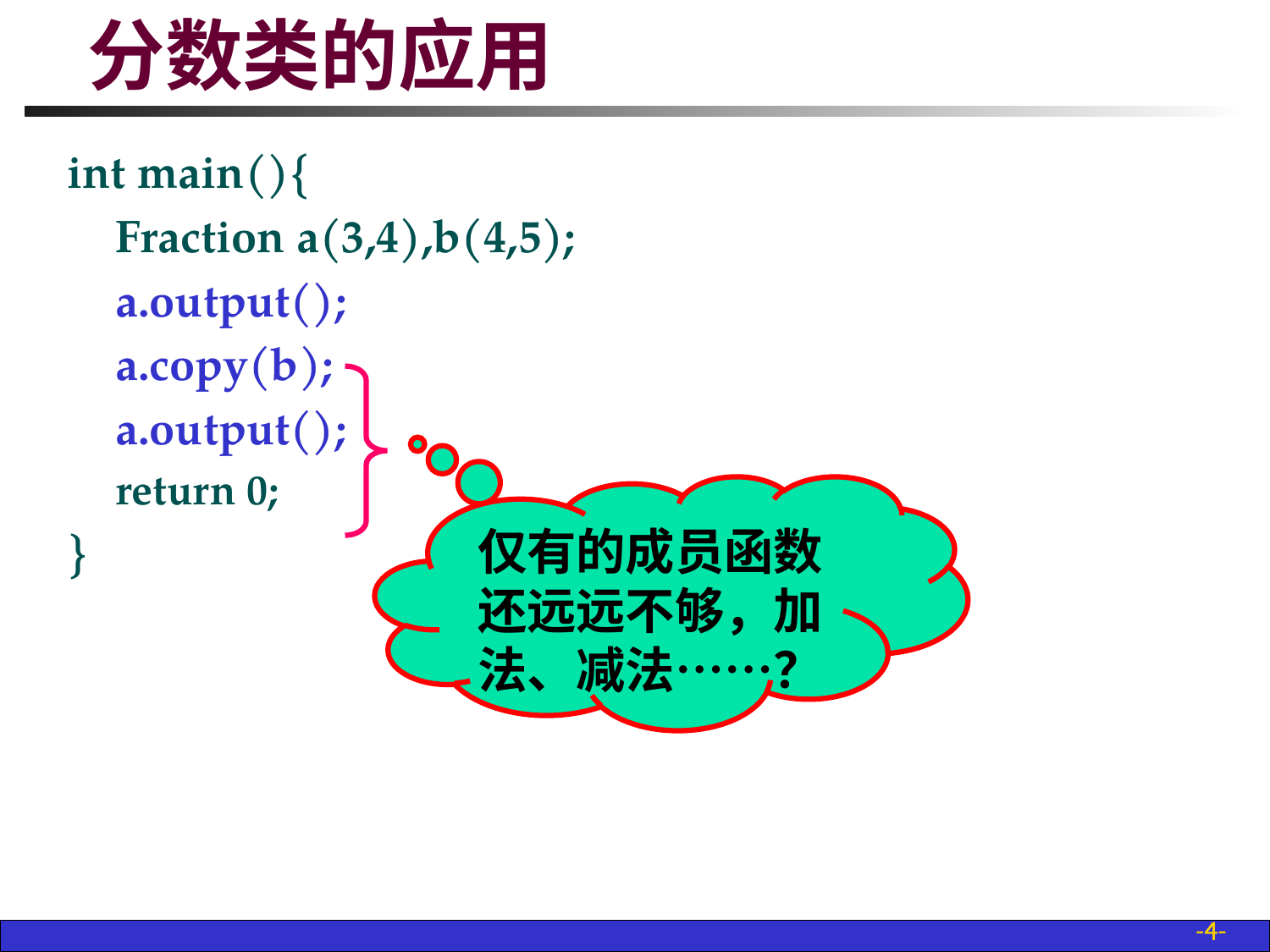

# 分数类的应用
int main(){
	Fraction a(3,4),b(4,5);
	a.output();
	a.copy(b);
	a.output();
	return 0;
}

仅有的成员函数还远远不够，加法、减法……？
-4-